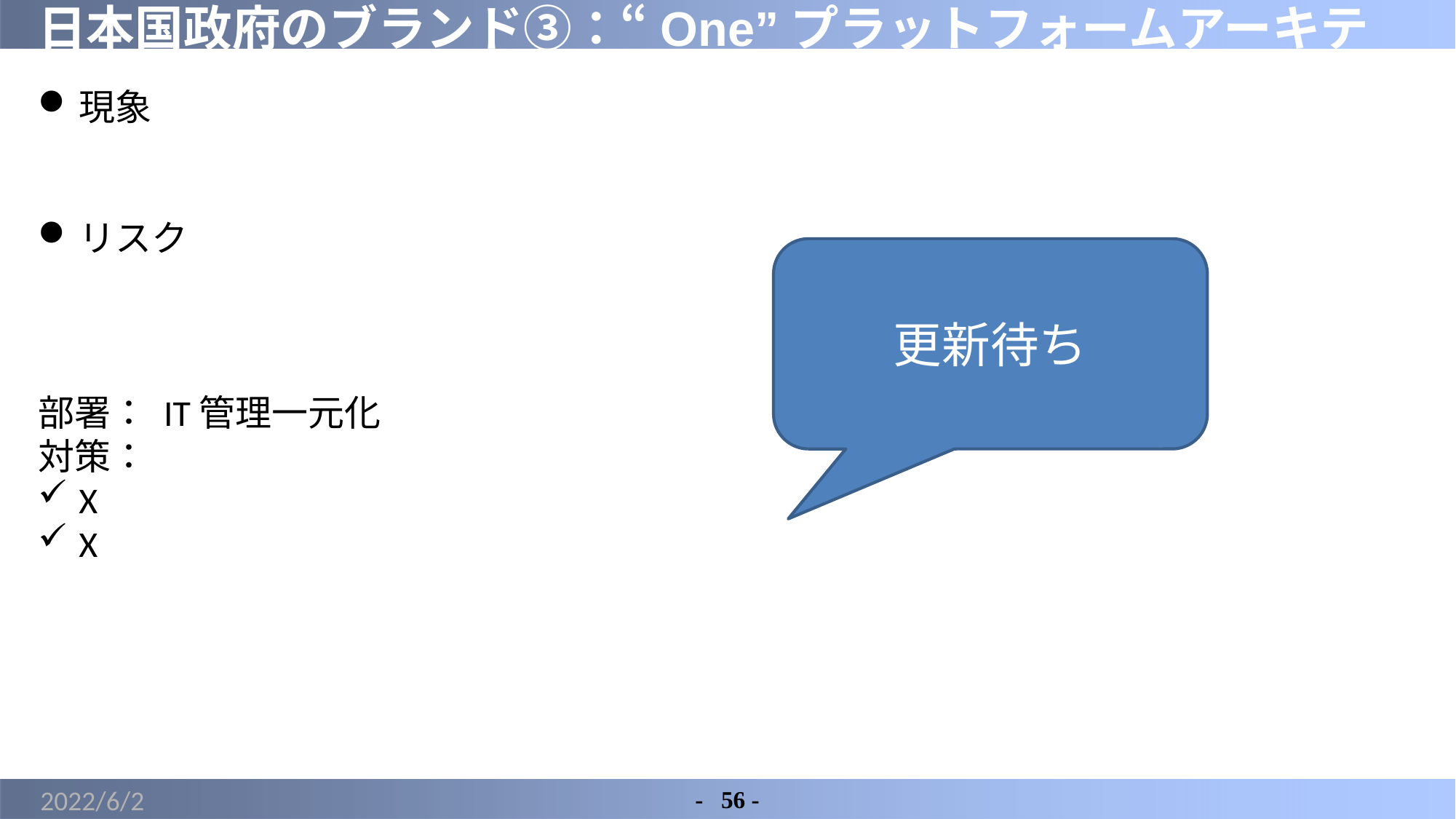

# 日本国政府のブランド③：“One”プラットフォームアーキテクチャ
現象

リスク

部署： IT管理一元化
対策：
X
X
更新待ち
2022/6/2
-	56 -